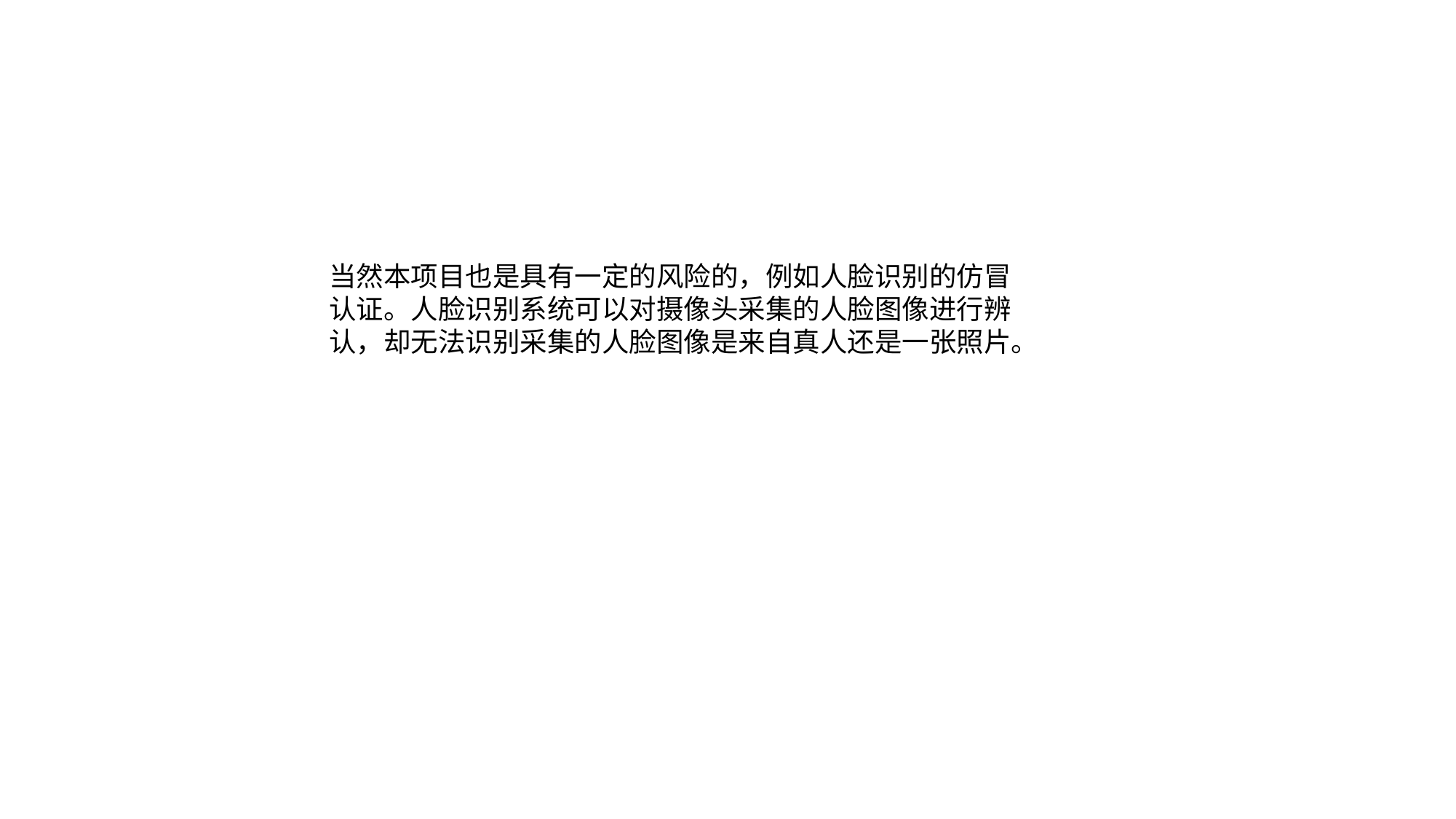

当然本项目也是具有一定的风险的，例如人脸识别的仿冒认证。人脸识别系统可以对摄像头采集的人脸图像进行辨认，却无法识别采集的人脸图像是来自真人还是一张照片。